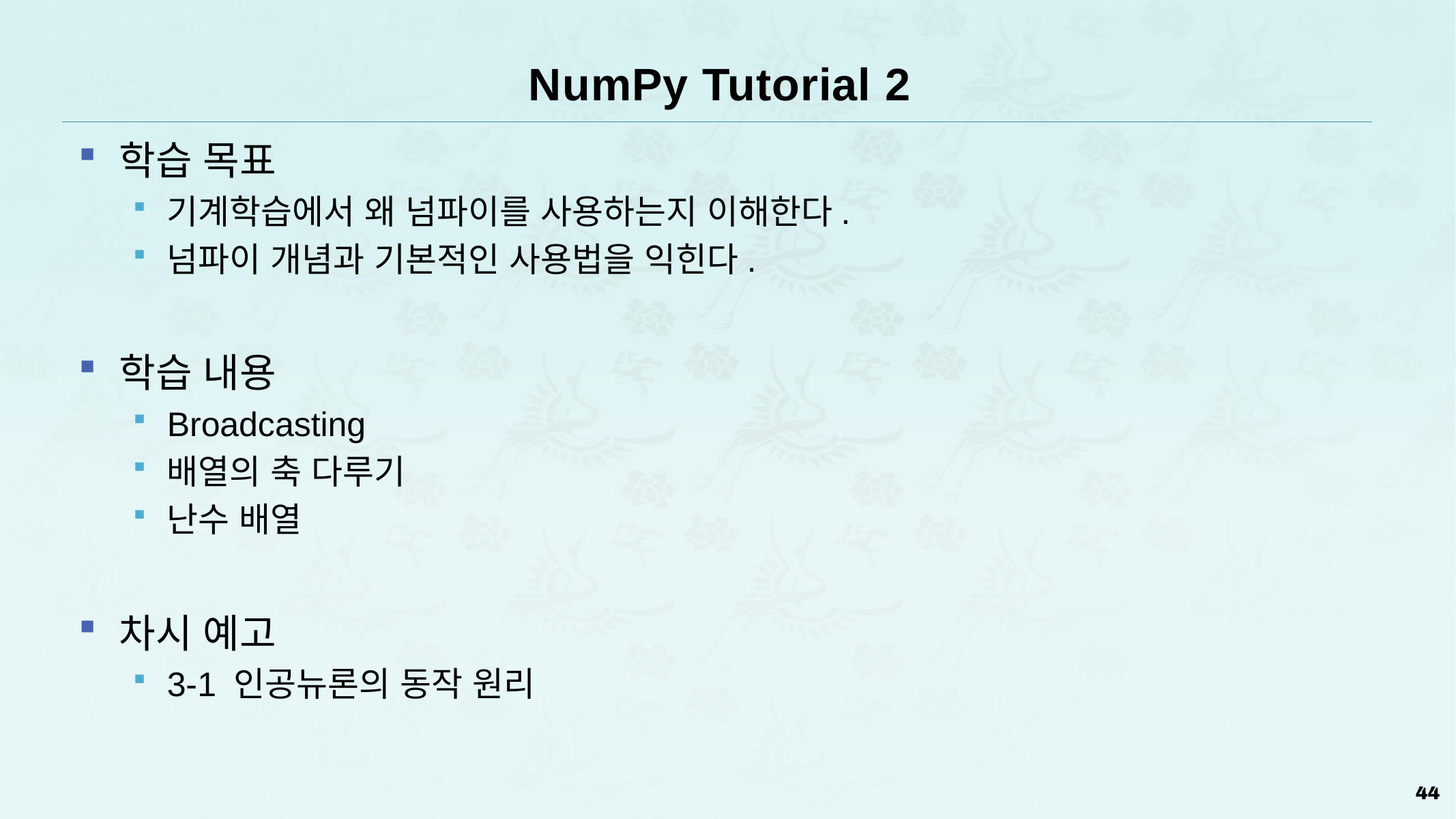

# NumPy Tutorial 2
학습 목표
기계학습에서 왜 넘파이를 사용하는지 이해한다.
넘파이 개념과 기본적인 사용법을 익힌다.

학습 내용
Broadcasting
배열의 축 다루기
난수 배열

차시 예고
3-1 인공뉴론의 동작 원리
44